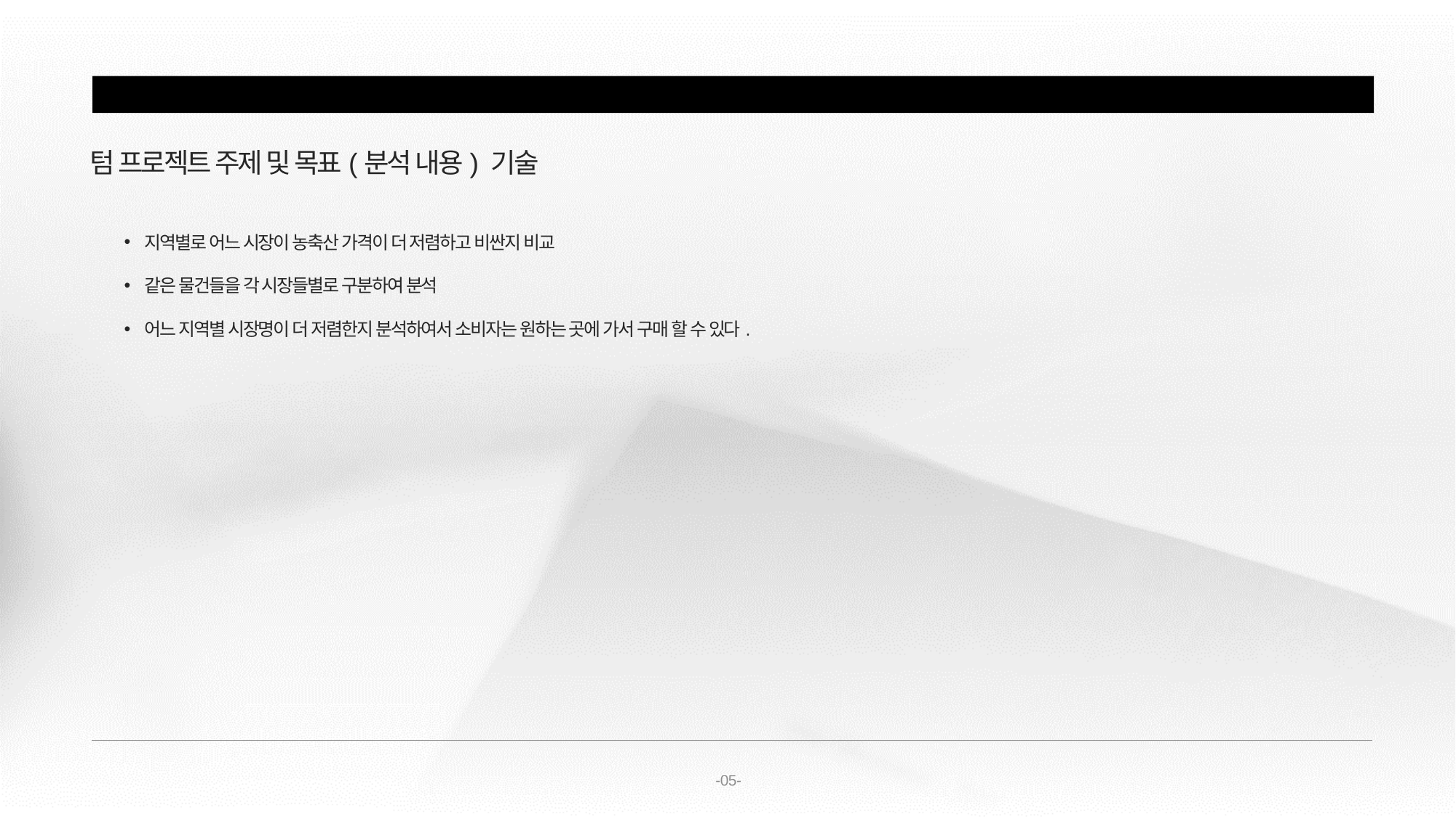

텀 프로젝트 주제 선정
텀 프로젝트 주제 및 목표(분석 내용) 기술
지역별로 어느 시장이 농축산 가격이 더 저렴하고 비싼지 비교

같은 물건들을 각 시장들별로 구분하여 분석

어느 지역별 시장명이 더 저렴한지 분석하여서 소비자는 원하는 곳에 가서 구매 할 수 있다.

-05-